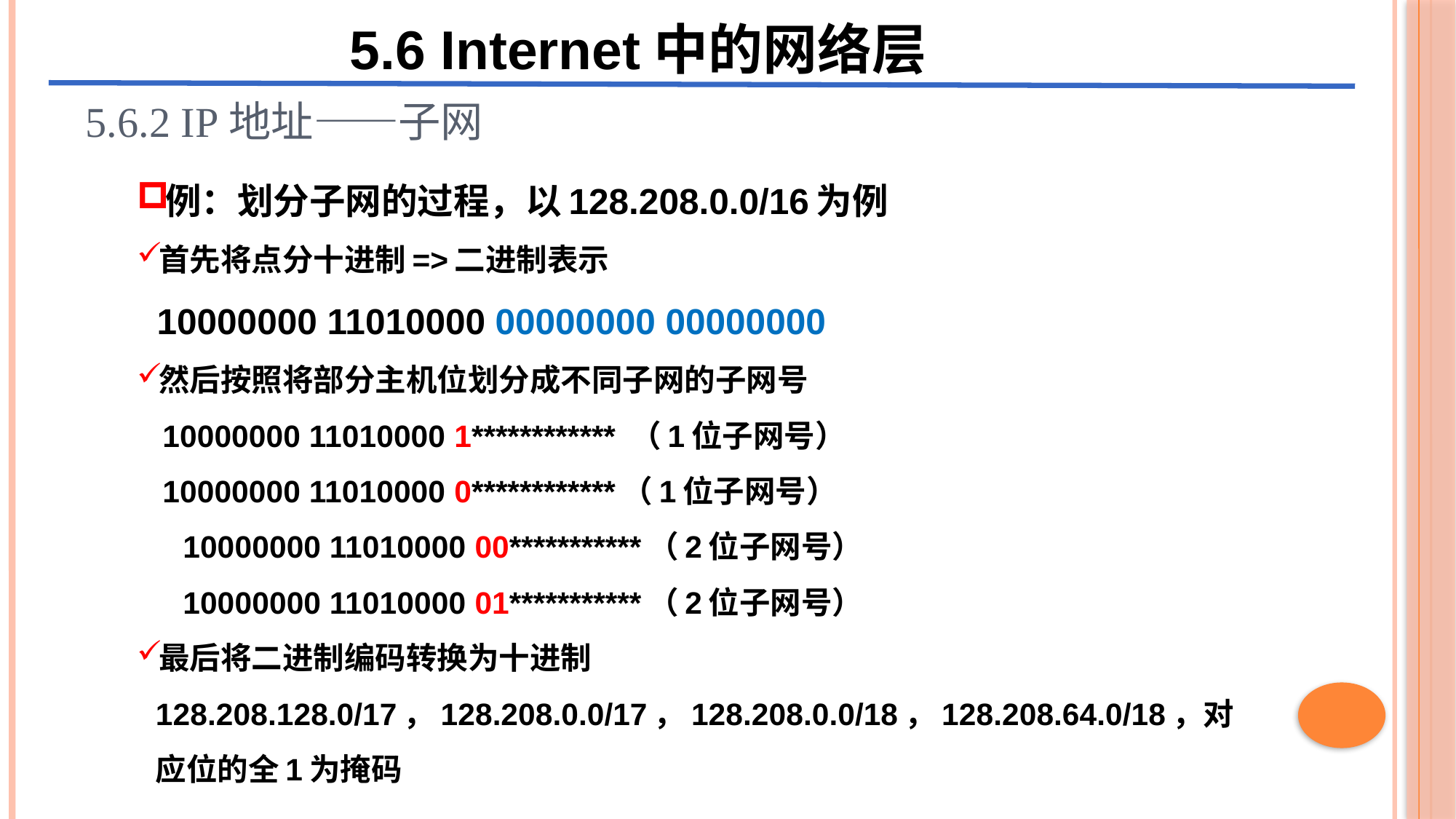

5.6 Internet中的网络层
# 5.6.2 IP地址——子网

例：划分子网的过程，以128.208.0.0/16为例
首先将点分十进制=>二进制表示
  10000000 11010000 00000000 00000000
然后按照将部分主机位划分成不同子网的子网号
   10000000 11010000 1************ （1位子网号）
   10000000 11010000 0************（1位子网号）
 10000000 11010000 00***********（2位子网号）
 10000000 11010000 01***********（2位子网号）
最后将二进制编码转换为十进制128.208.128.0/17，128.208.0.0/17，128.208.0.0/18，128.208.64.0/18，对应位的全1为掩码